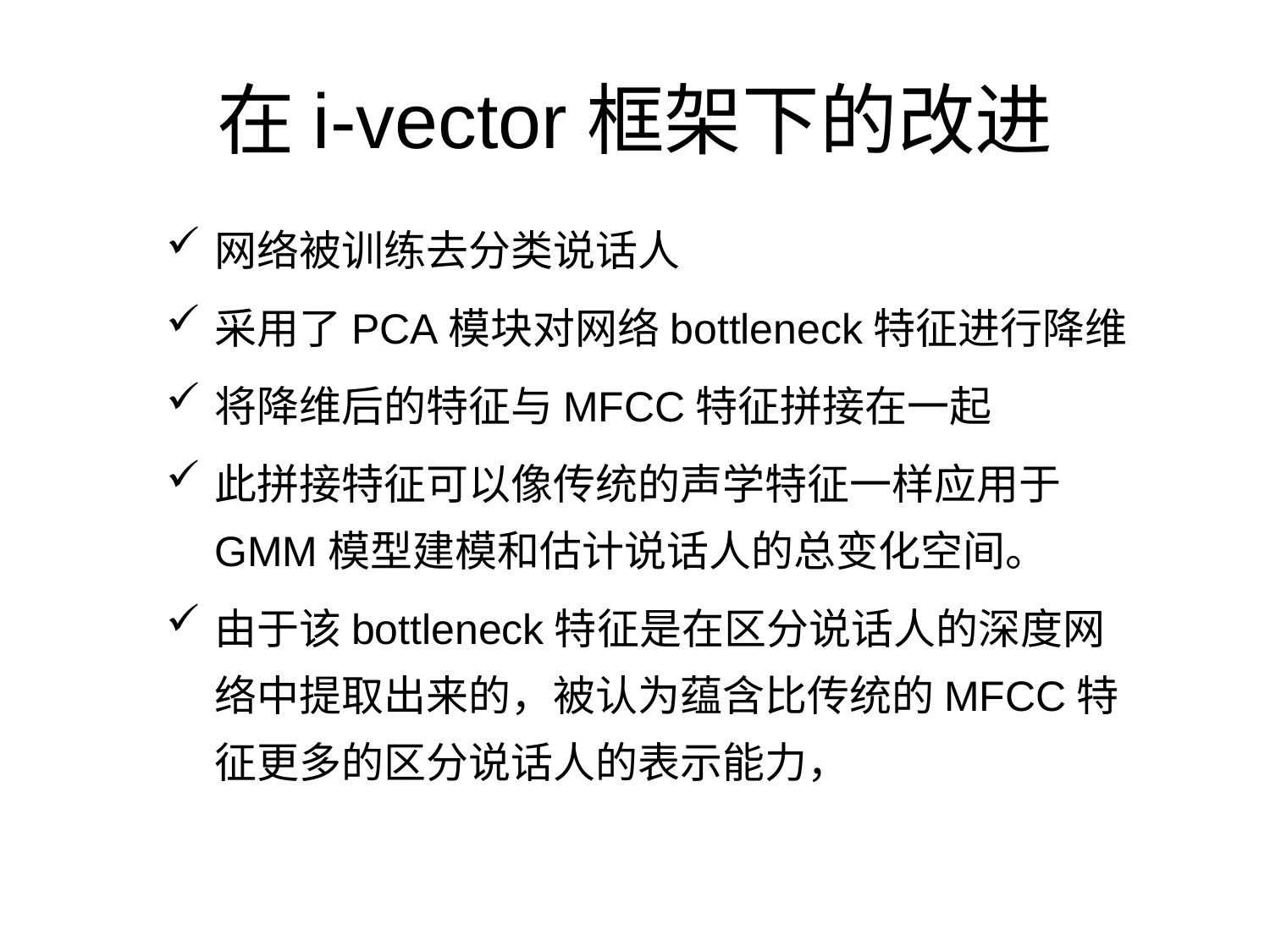

# 在i-vector框架下的改进
网络被训练去分类说话人
采用了PCA模块对网络bottleneck特征进行降维
将降维后的特征与MFCC特征拼接在一起
此拼接特征可以像传统的声学特征一样应用于GMM模型建模和估计说话人的总变化空间。
由于该bottleneck特征是在区分说话人的深度网络中提取出来的，被认为蕴含比传统的MFCC特征更多的区分说话人的表示能力，